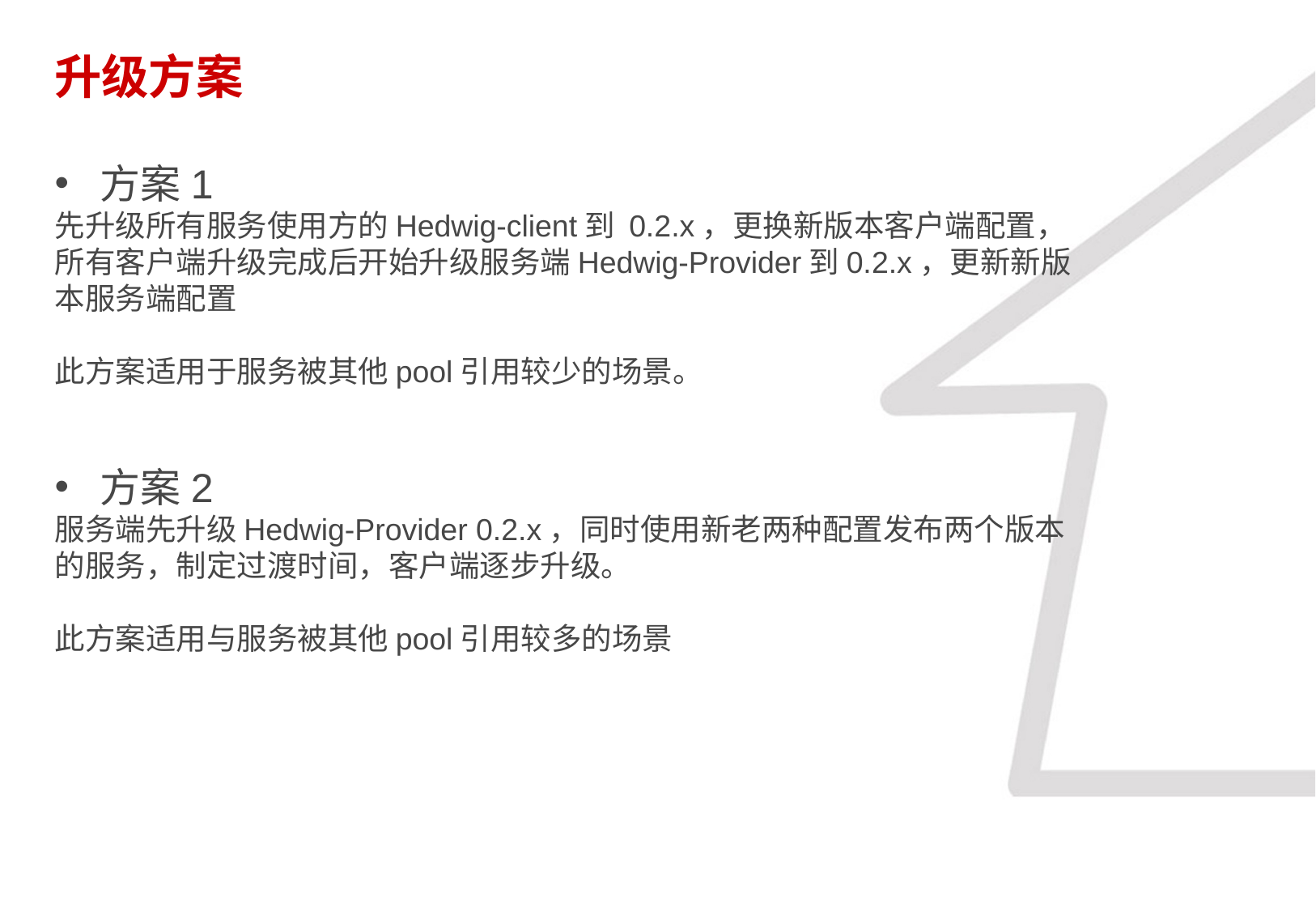

升级方案
方案1
先升级所有服务使用方的Hedwig-client到 0.2.x，更换新版本客户端配置，所有客户端升级完成后开始升级服务端Hedwig-Provider到0.2.x，更新新版本服务端配置

此方案适用于服务被其他pool引用较少的场景。

方案2
服务端先升级Hedwig-Provider 0.2.x，同时使用新老两种配置发布两个版本的服务，制定过渡时间，客户端逐步升级。

此方案适用与服务被其他pool引用较多的场景